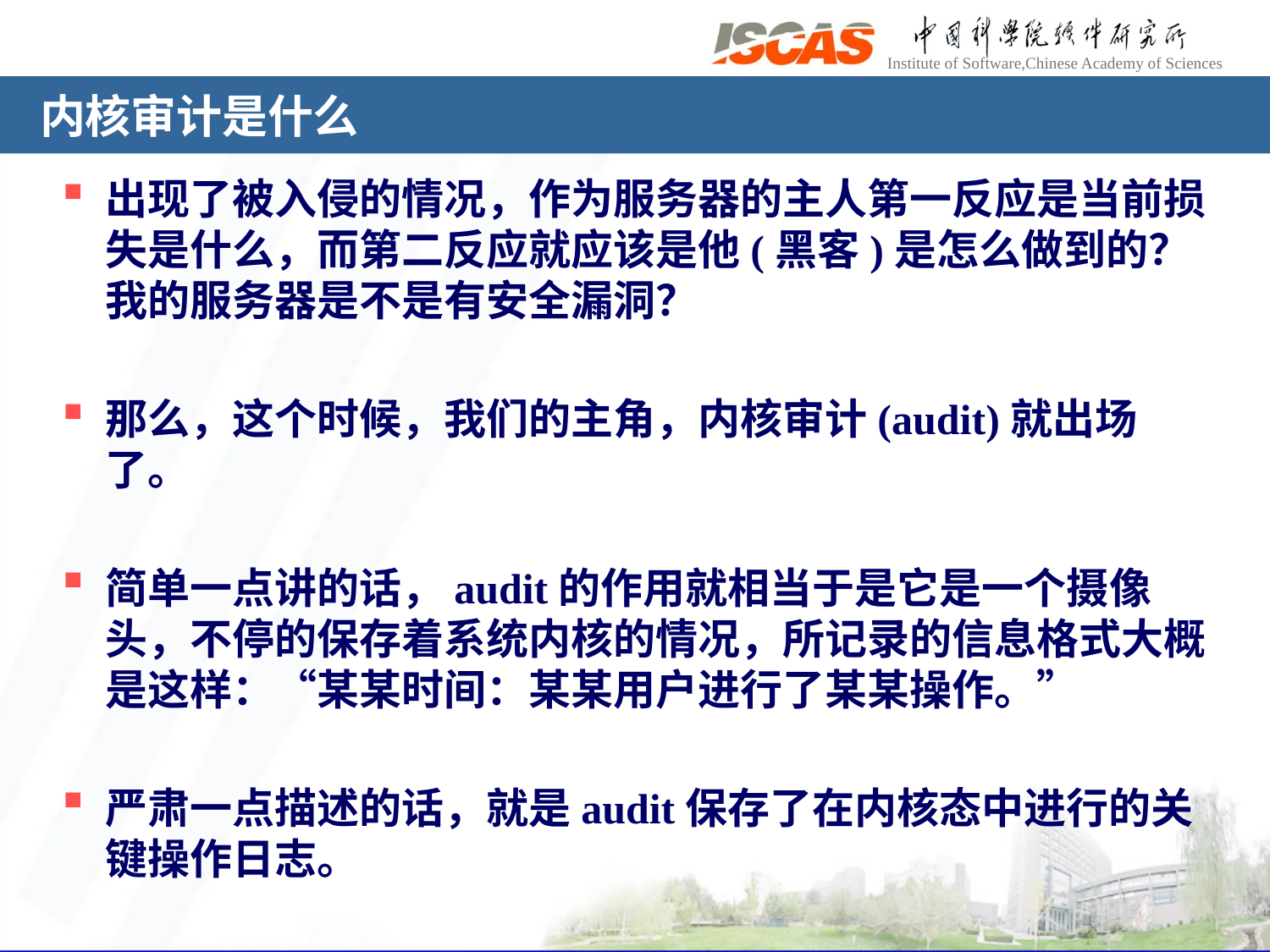

# 内核审计是什么
出现了被入侵的情况，作为服务器的主人第一反应是当前损失是什么，而第二反应就应该是他(黑客)是怎么做到的？我的服务器是不是有安全漏洞？

那么，这个时候，我们的主角，内核审计(audit)就出场了。

简单一点讲的话，audit的作用就相当于是它是一个摄像头，不停的保存着系统内核的情况，所记录的信息格式大概是这样：“某某时间：某某用户进行了某某操作。”

严肃一点描述的话，就是audit保存了在内核态中进行的关键操作日志。